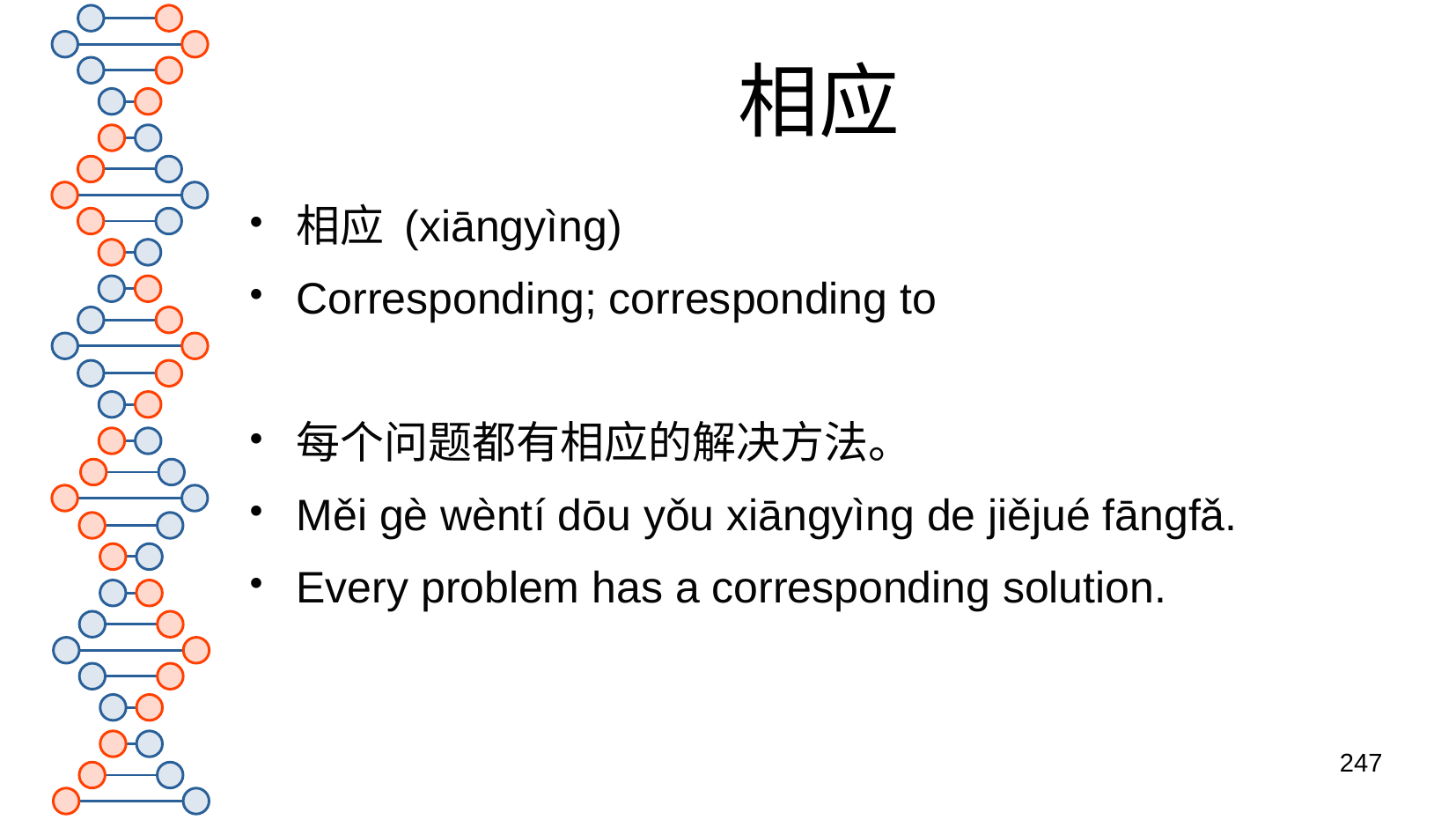

# 相应
相应 (xiāngyìng)
Corresponding; corresponding to

每个问题都有相应的解决方法。
Měi gè wèntí dōu yǒu xiāngyìng de jiějué fāngfǎ.
Every problem has a corresponding solution.

247